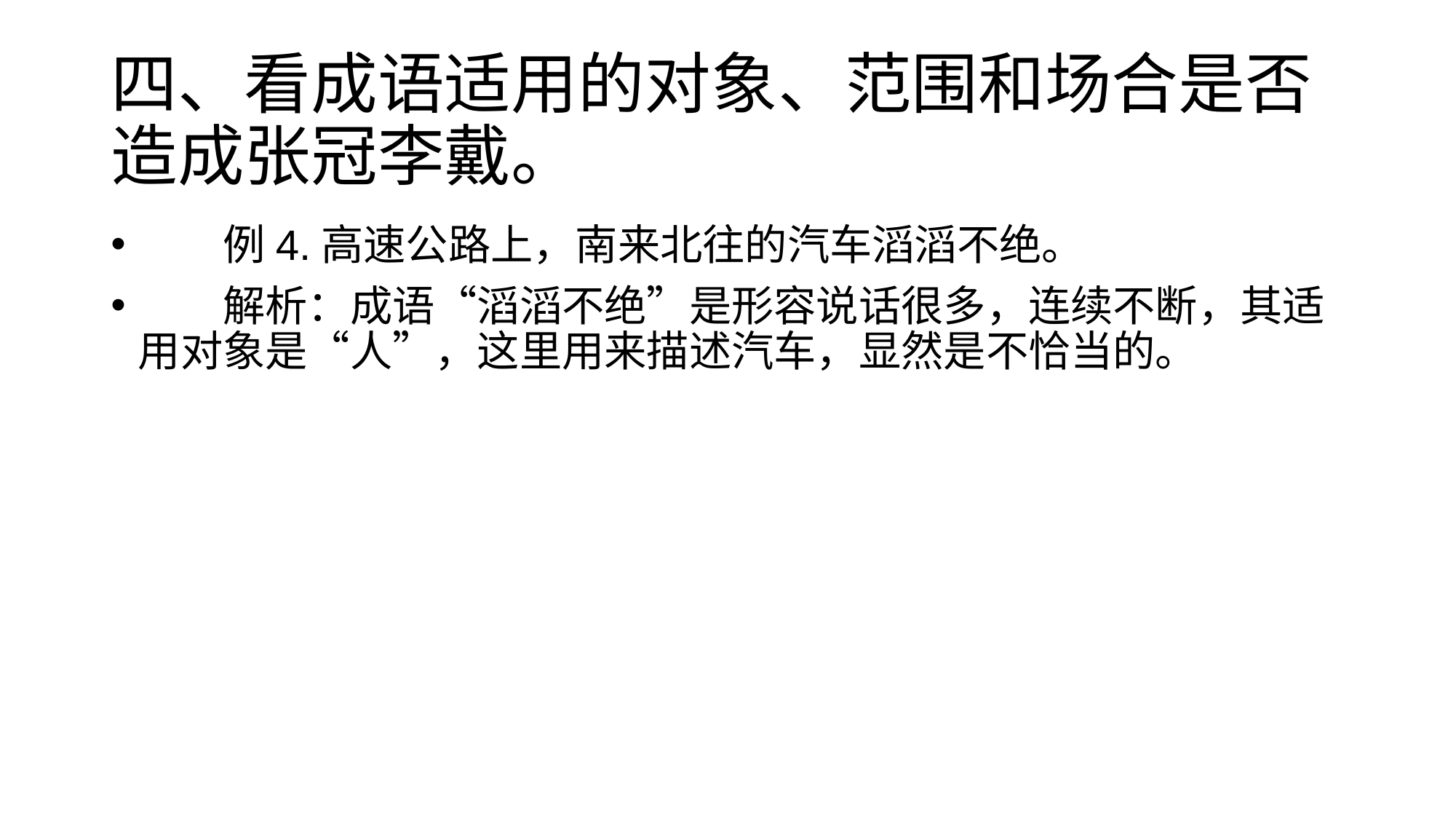

# 四、看成语适用的对象、范围和场合是否造成张冠李戴。
　　例4.高速公路上，南来北往的汽车滔滔不绝。
　　解析：成语“滔滔不绝”是形容说话很多，连续不断，其适用对象是“人”，这里用来描述汽车，显然是不恰当的。